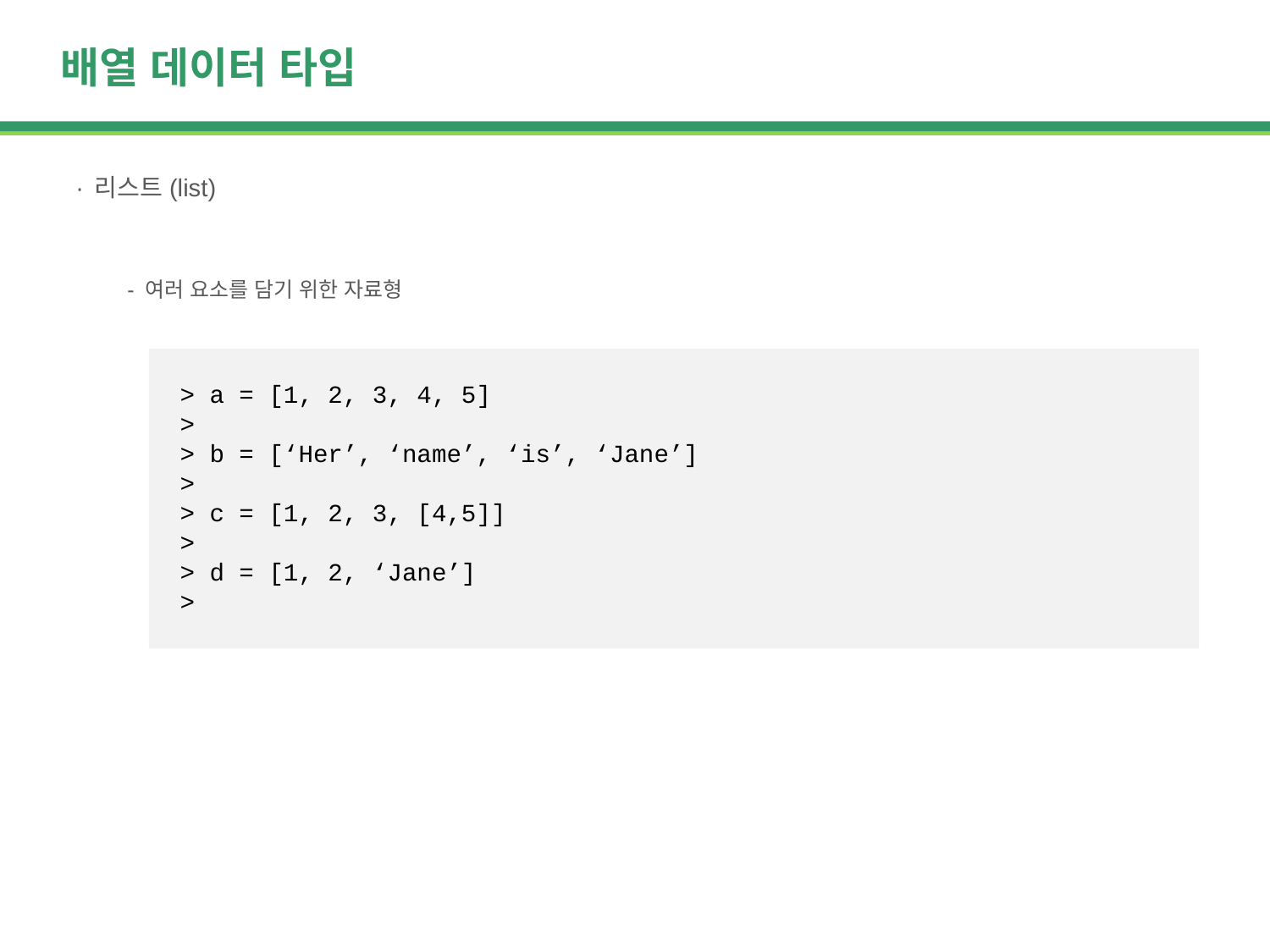

배열 데이터 타입

∙ 리스트(list)
- 여러 요소를 담기 위한 자료형

> a = [1, 2, 3, 4, 5]
>
> b = [‘Her’, ‘name’, ‘is’, ‘Jane’]
>
> c = [1, 2, 3, [4,5]]
>
> d = [1, 2, ‘Jane’]
>